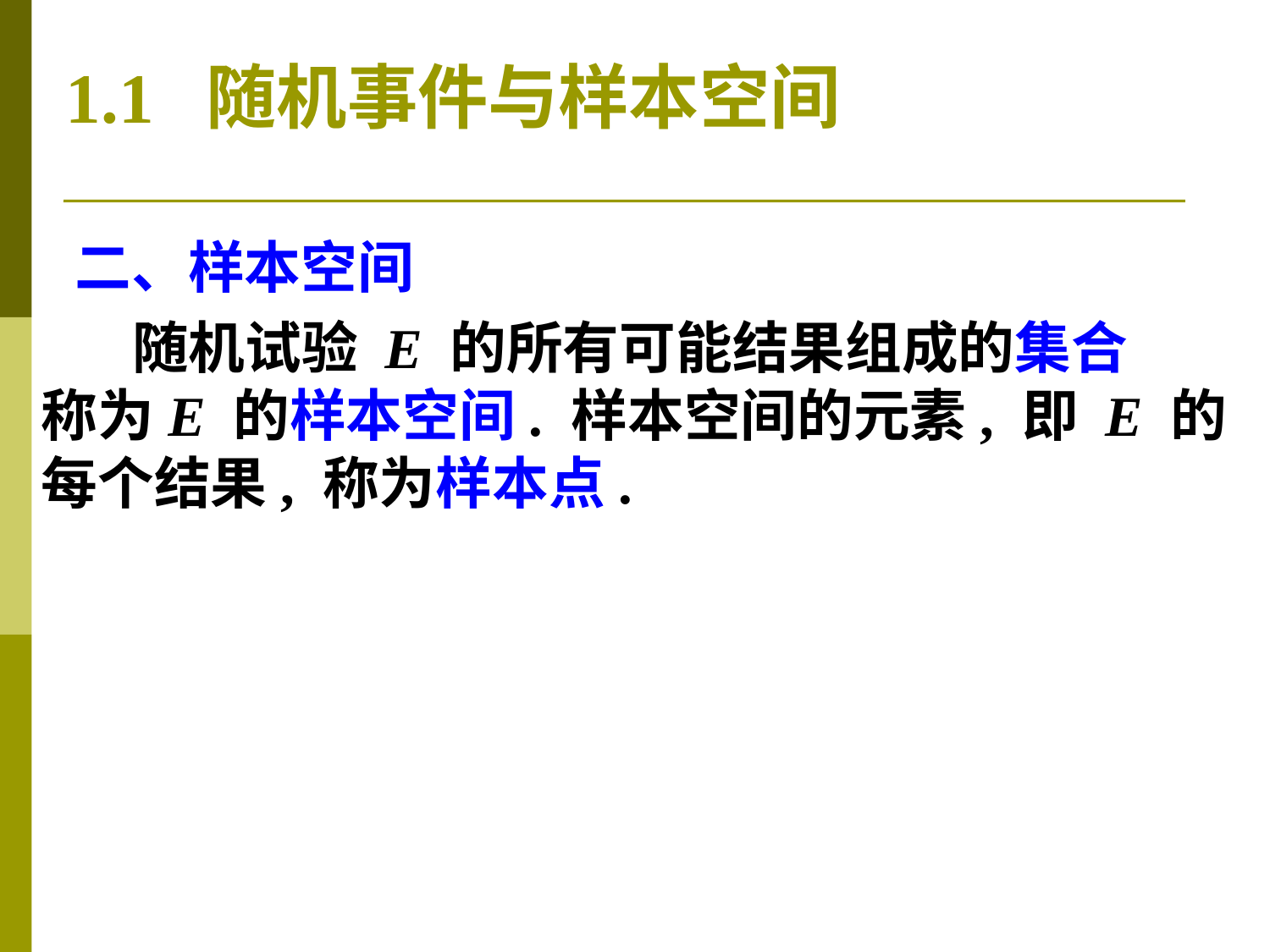

1.1  随机事件与样本空间
二、样本空间
      随机试验 E 的所有可能结果组成的集合
称为E 的样本空间. 样本空间的元素, 即 E 的
每个结果, 称为样本点.